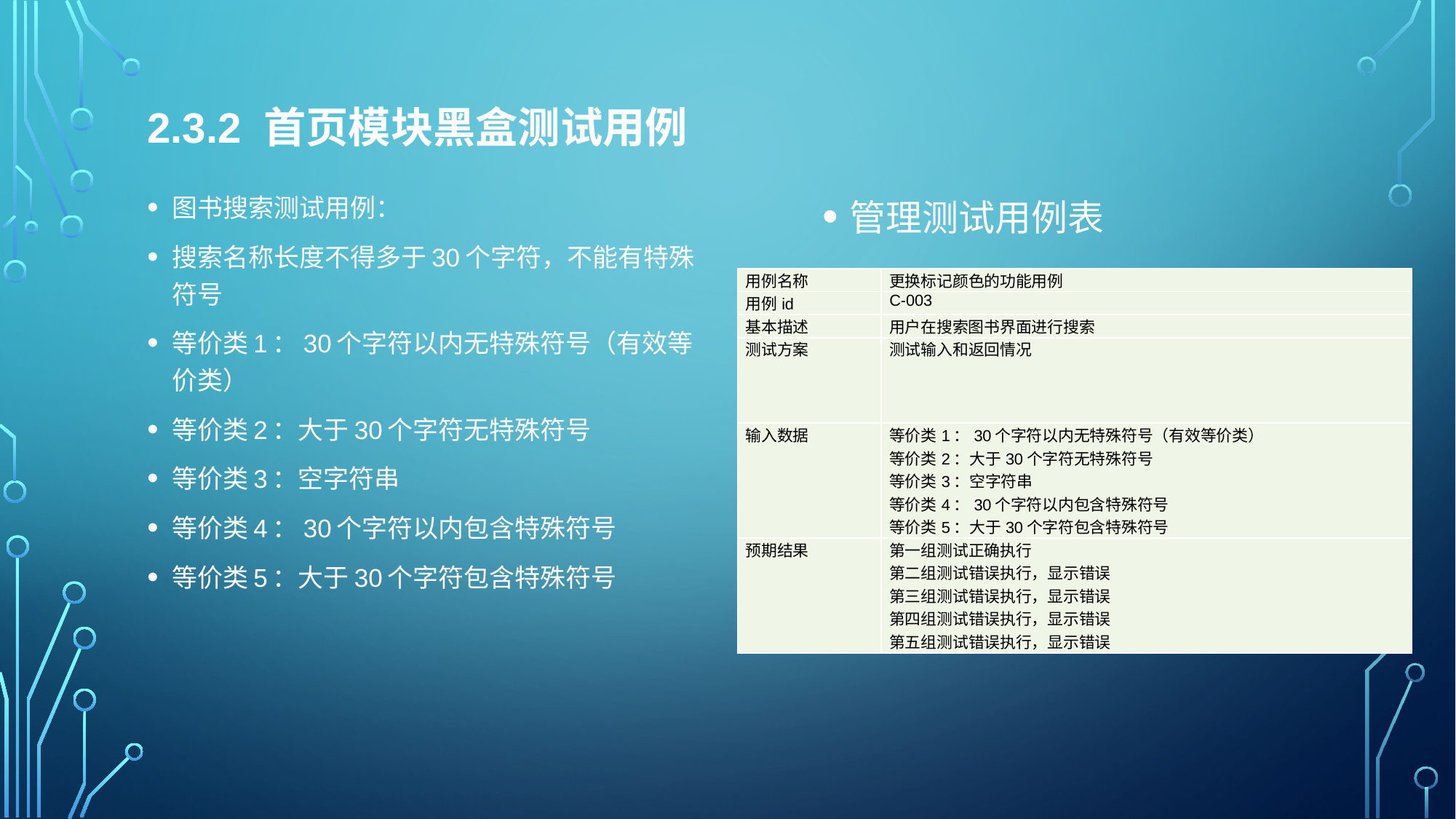

# 2.3.2 首页模块黑盒测试用例
图书搜索测试用例：
搜索名称长度不得多于30个字符，不能有特殊符号
等价类1：30个字符以内无特殊符号（有效等价类）
等价类2：大于30个字符无特殊符号
等价类3：空字符串
等价类4：30个字符以内包含特殊符号
等价类5：大于30个字符包含特殊符号

管理测试用例表
| 用例名称 | 更换标记颜色的功能用例 |
| --- | --- |
| 用例id | C-003 |
| 基本描述 | 用户在搜索图书界面进行搜索 |
| 测试方案 | 测试输入和返回情况 |
| 输入数据 | 等价类1：30个字符以内无特殊符号（有效等价类） 等价类2：大于30个字符无特殊符号 等价类3：空字符串 等价类4：30个字符以内包含特殊符号 等价类5：大于30个字符包含特殊符号 |
| 预期结果 | 第一组测试正确执行 第二组测试错误执行，显示错误 第三组测试错误执行，显示错误 第四组测试错误执行，显示错误 第五组测试错误执行，显示错误 |